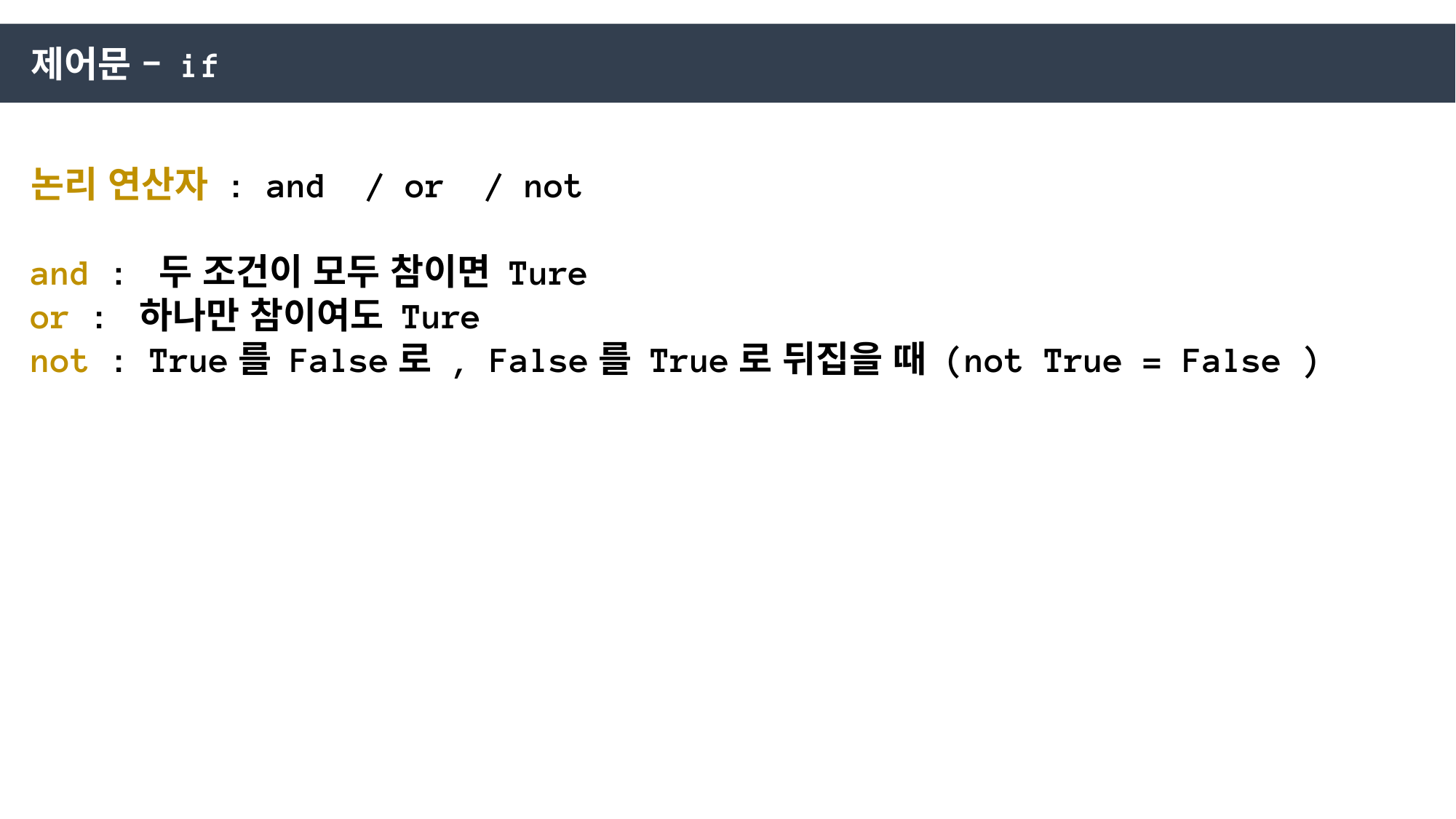

제어문 – if

논리 연산자 : and  / or  / not

and : 두 조건이 모두 참이면 Ture
or : 하나만 참이여도 Ture
not : True를 False로 , False를 True로 뒤집을 때 (not True = False )